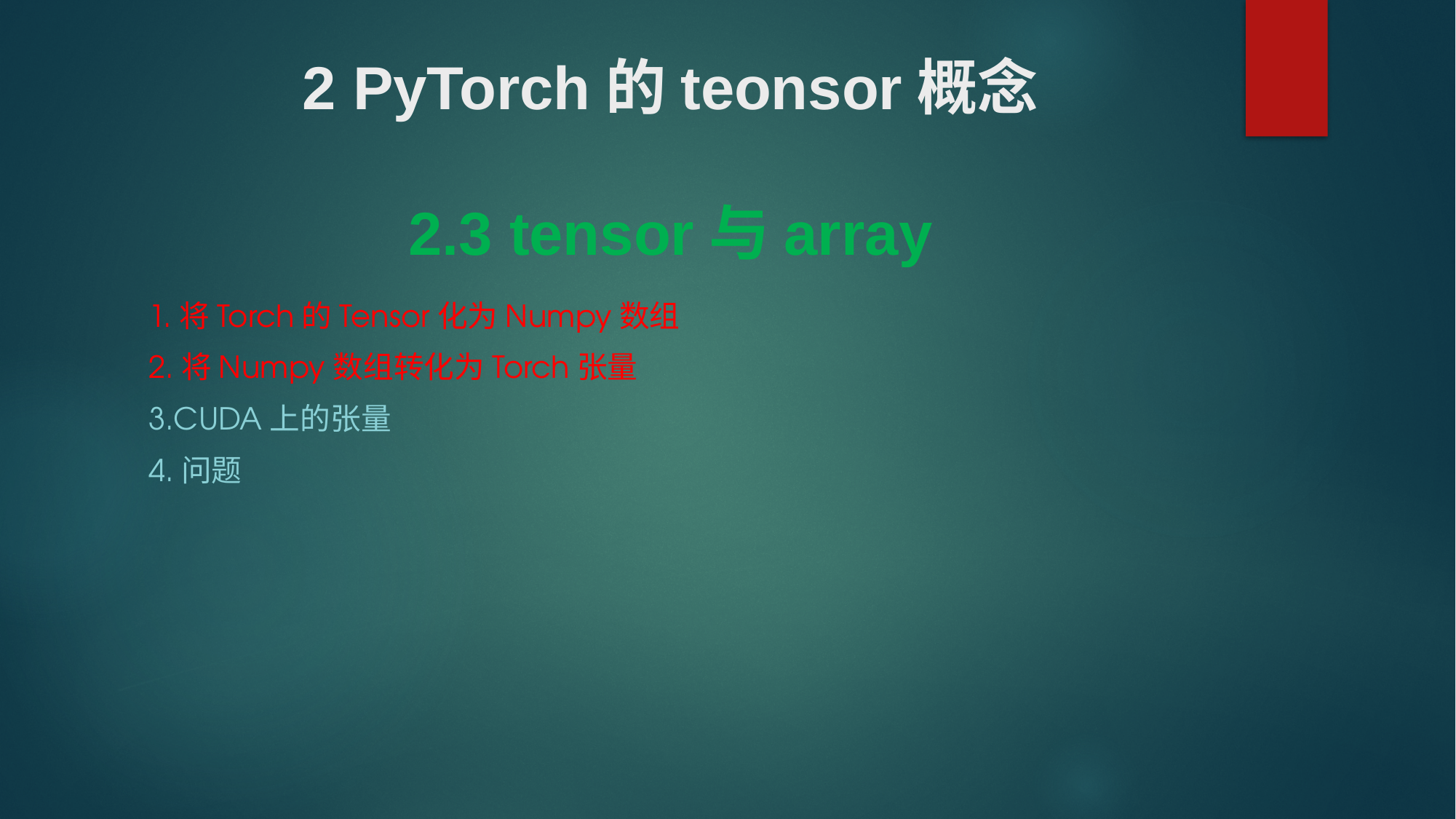

# 2 PyTorch的teonsor概念 2.3 tensor与array
1.将Torch的Tensor化为Numpy数组
2.将Numpy数组转化为Torch张量
3.CUDA上的张量
4.问题